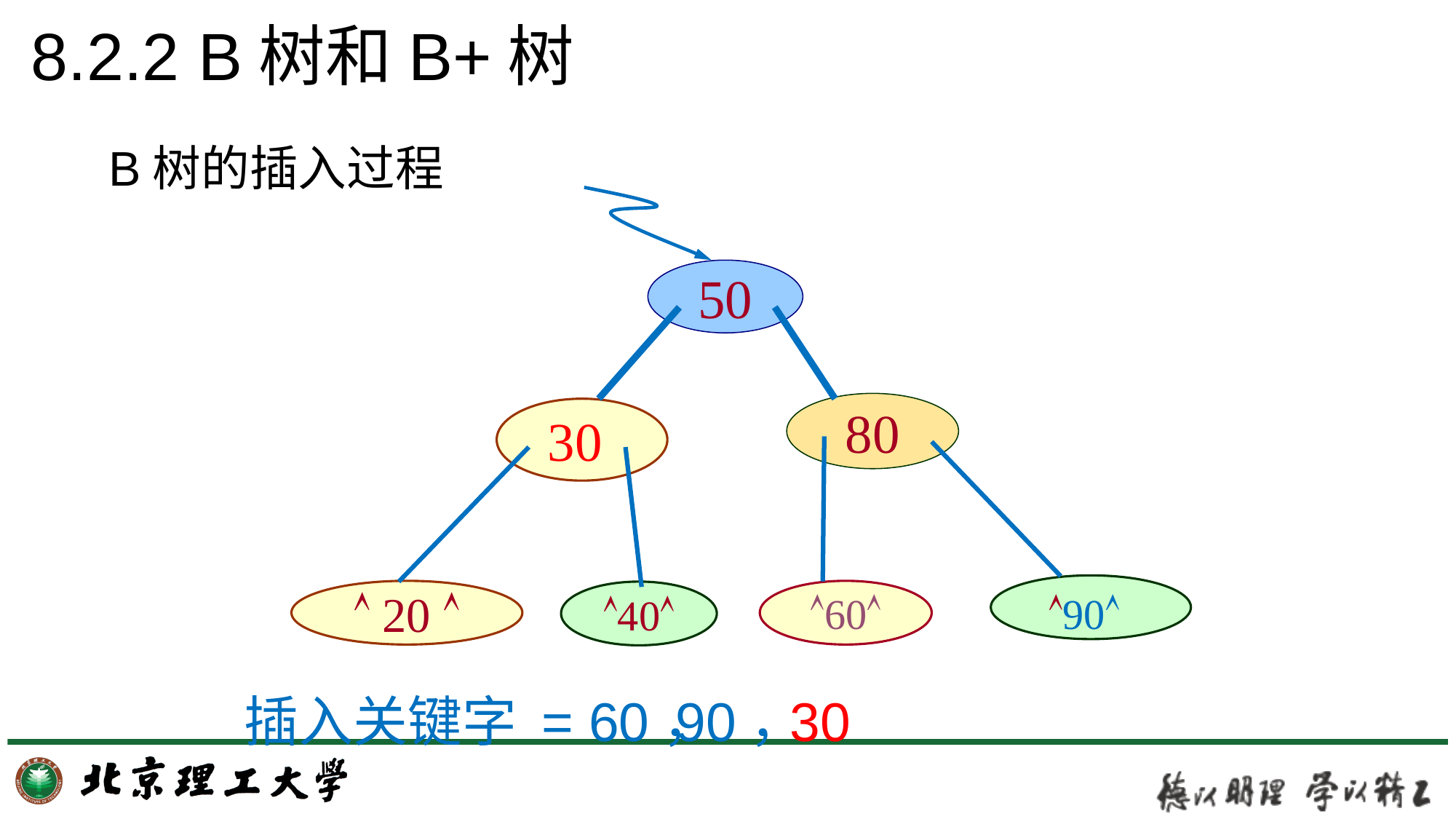

# 8.2.2 B树和B+树
B树的插入过程

50

80
  30

∧90∧
∧ 20 ∧
∧60∧
∧40∧
插入关键字 = 60，
90，
30